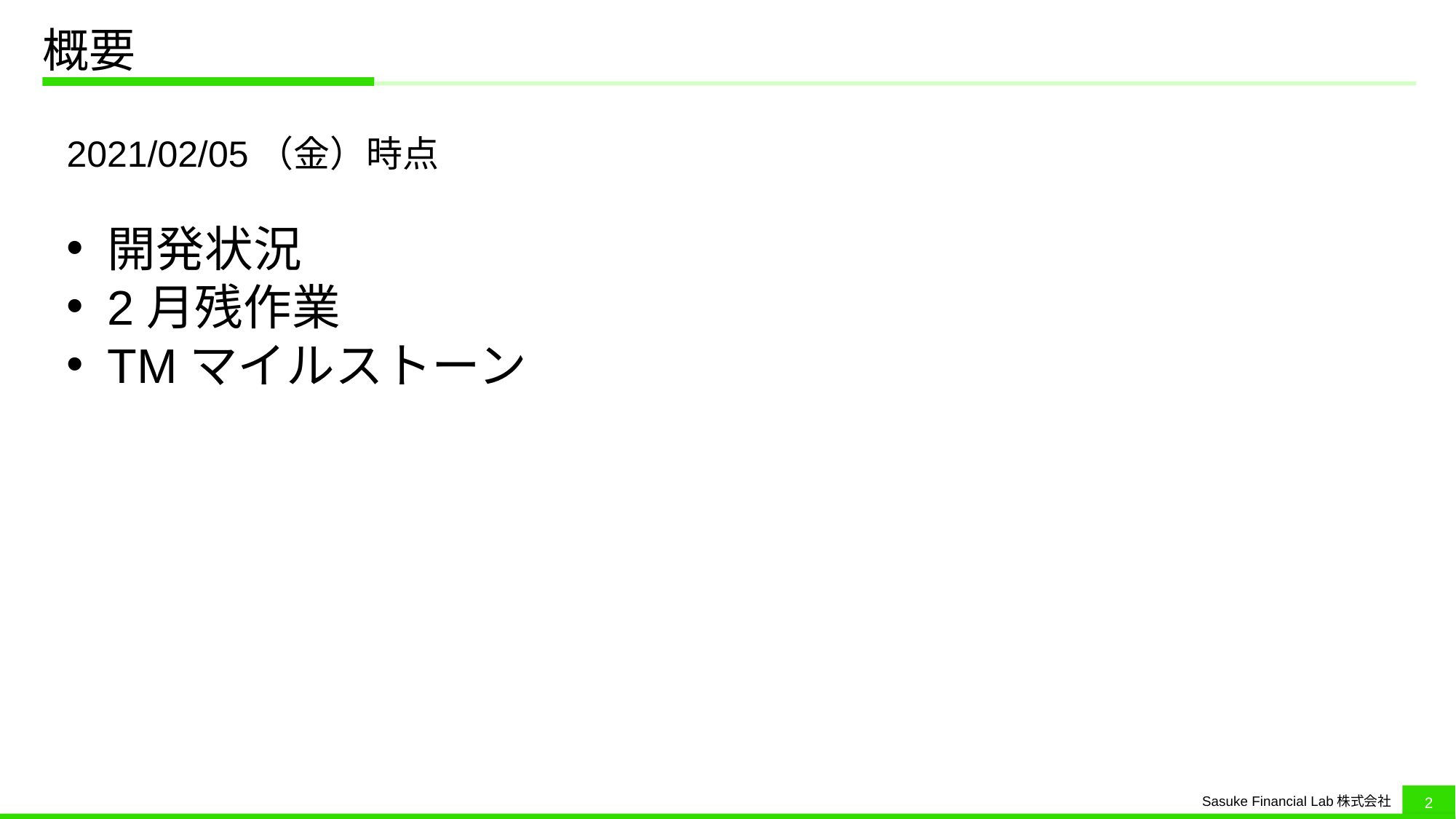

# 概要
2021/02/05（金）時点

開発状況
2月残作業
TMマイルストーン
2
Sasuke Financial Lab株式会社